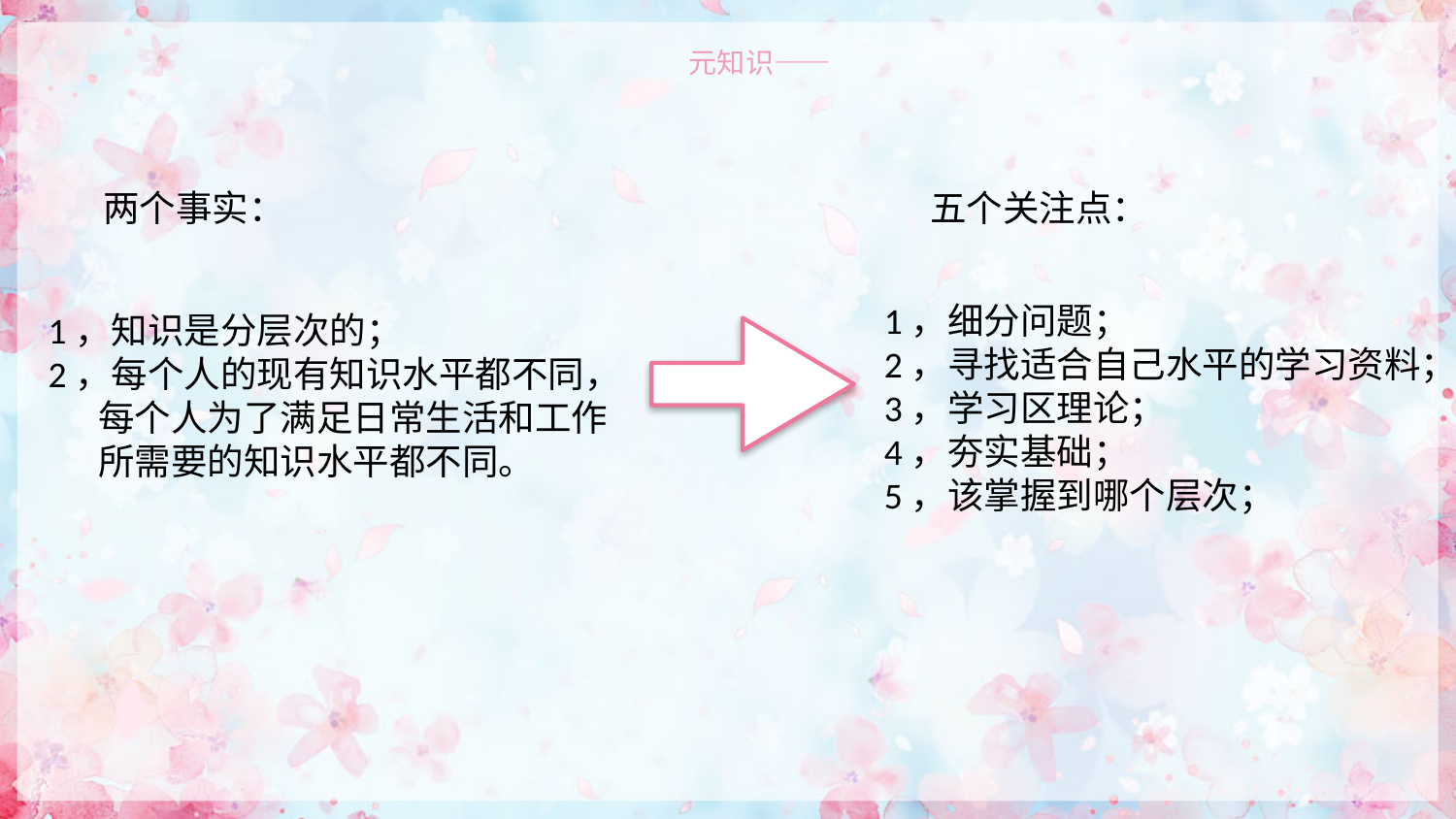

——元知识——
两个事实：
五个关注点：
1，细分问题；
2，寻找适合自己水平的学习资料；
3，学习区理论；
4，夯实基础；
5，该掌握到哪个层次；
1，知识是分层次的；
2，每个人的现有知识水平都不同，
     每个人为了满足日常生活和工作
     所需要的知识水平都不同。